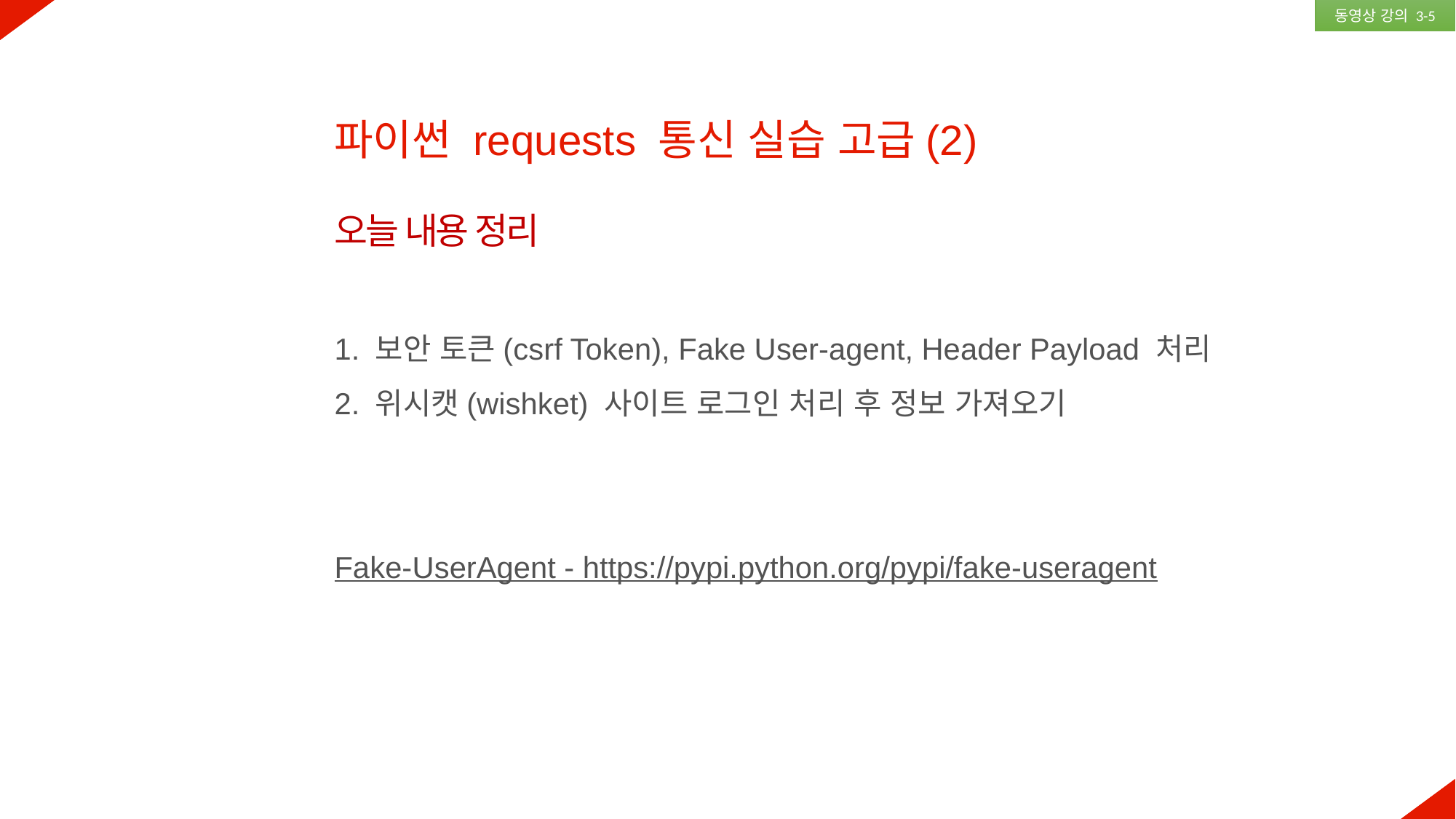

동영상 강의 3-5
파이썬 requests 통신 실습 고급(2)

오늘 내용 정리
1. 보안 토큰(csrf Token), Fake User-agent, Header Payload 처리
2. 위시캣(wishket) 사이트 로그인 처리 후 정보 가져오기

Fake-UserAgent - https://pypi.python.org/pypi/fake-useragent